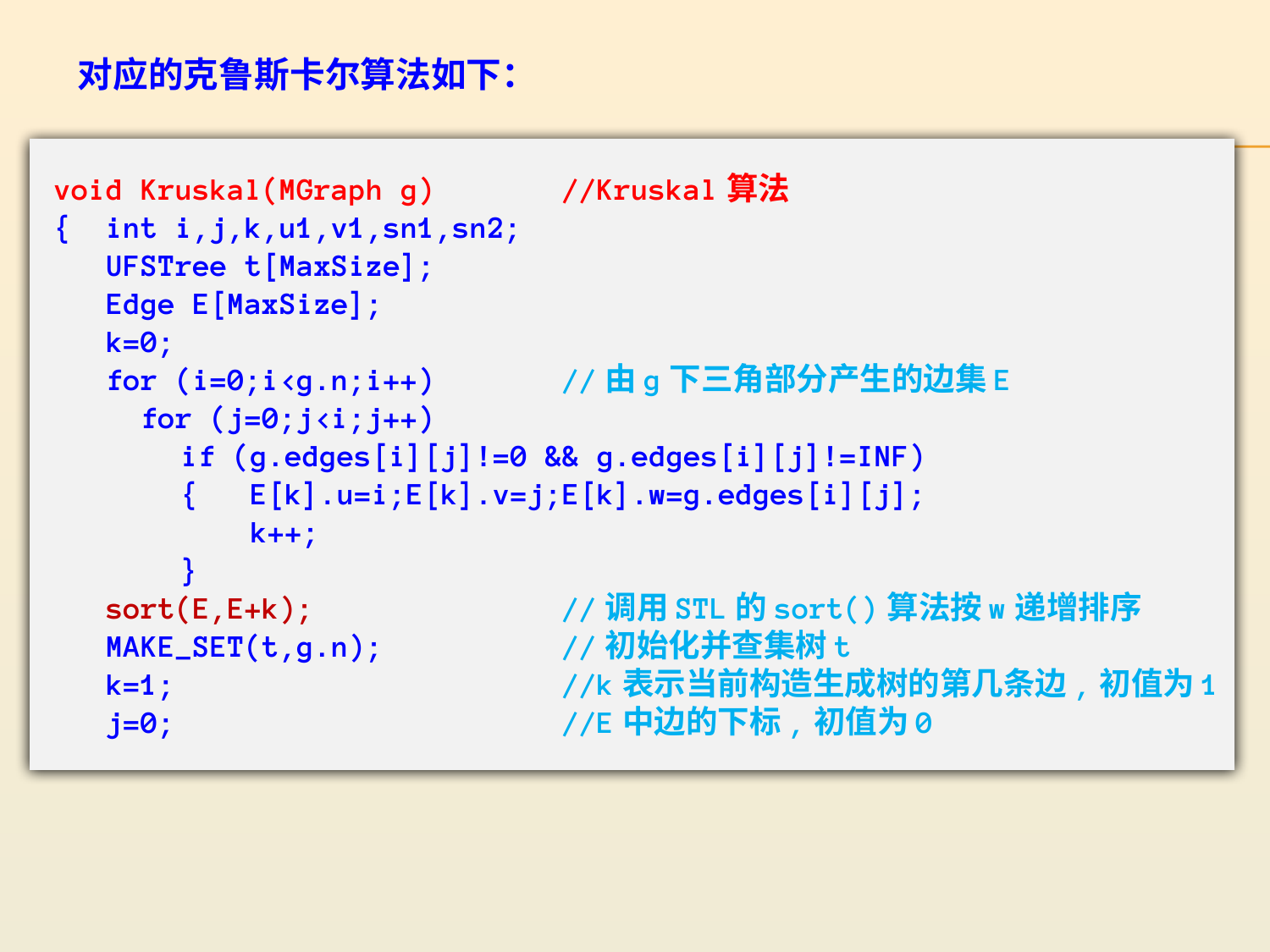

对应的克鲁斯卡尔算法如下：
void Kruskal(MGraph g)	//Kruskal算法
{  int i,j,k,u1,v1,sn1,sn2;
   UFSTree t[MaxSize];
   Edge E[MaxSize];
   k=0;
   for (i=0;i<g.n;i++)	//由g下三角部分产生的边集E
     for (j=0;j<i;j++)
	if (g.edges[i][j]!=0 && g.edges[i][j]!=INF)
	{   E[k].u=i;E[k].v=j;E[k].w=g.edges[i][j];
	    k++;
	}
   sort(E,E+k);		//调用STL的sort()算法按w递增排序
   MAKE_SET(t,g.n);		//初始化并查集树t
   k=1;				//k表示当前构造生成树的第几条边,初值为1
   j=0;				//E中边的下标,初值为0